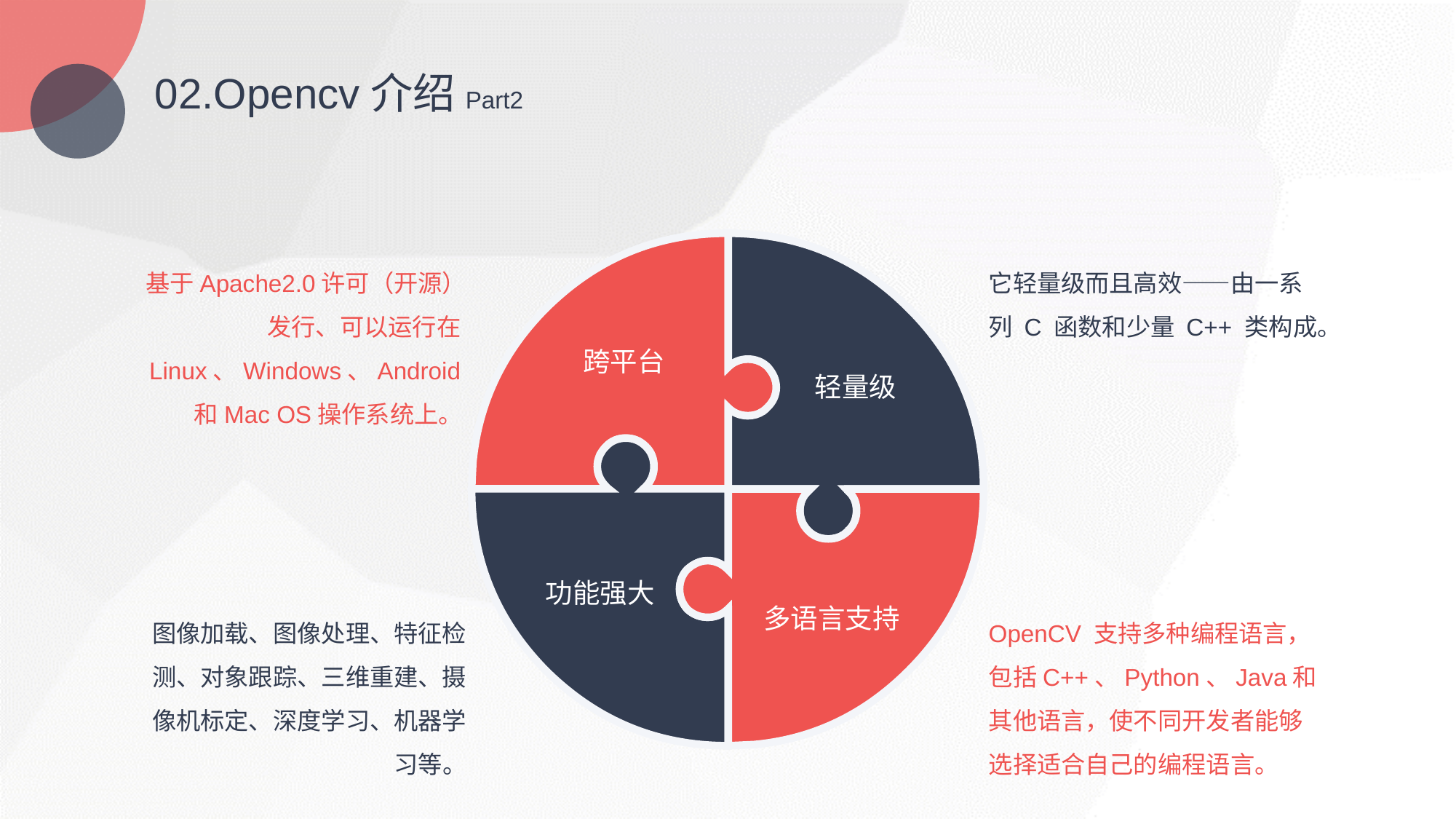

02.Opencv介绍Part2
跨平台
轻量级
基于Apache2.0许可（开源）发行、可以运行在Linux、Windows、Android和Mac OS操作系统上。
它轻量级而且高效——由一系列 C 函数和少量 C++ 类构成。
功能强大
多语言支持
图像加载、图像处理、特征检测、对象跟踪、三维重建、摄像机标定、深度学习、机器学习等。
OpenCV 支持多种编程语言，包括C++、Python、Java和其他语言，使不同开发者能够选择适合自己的编程语言。